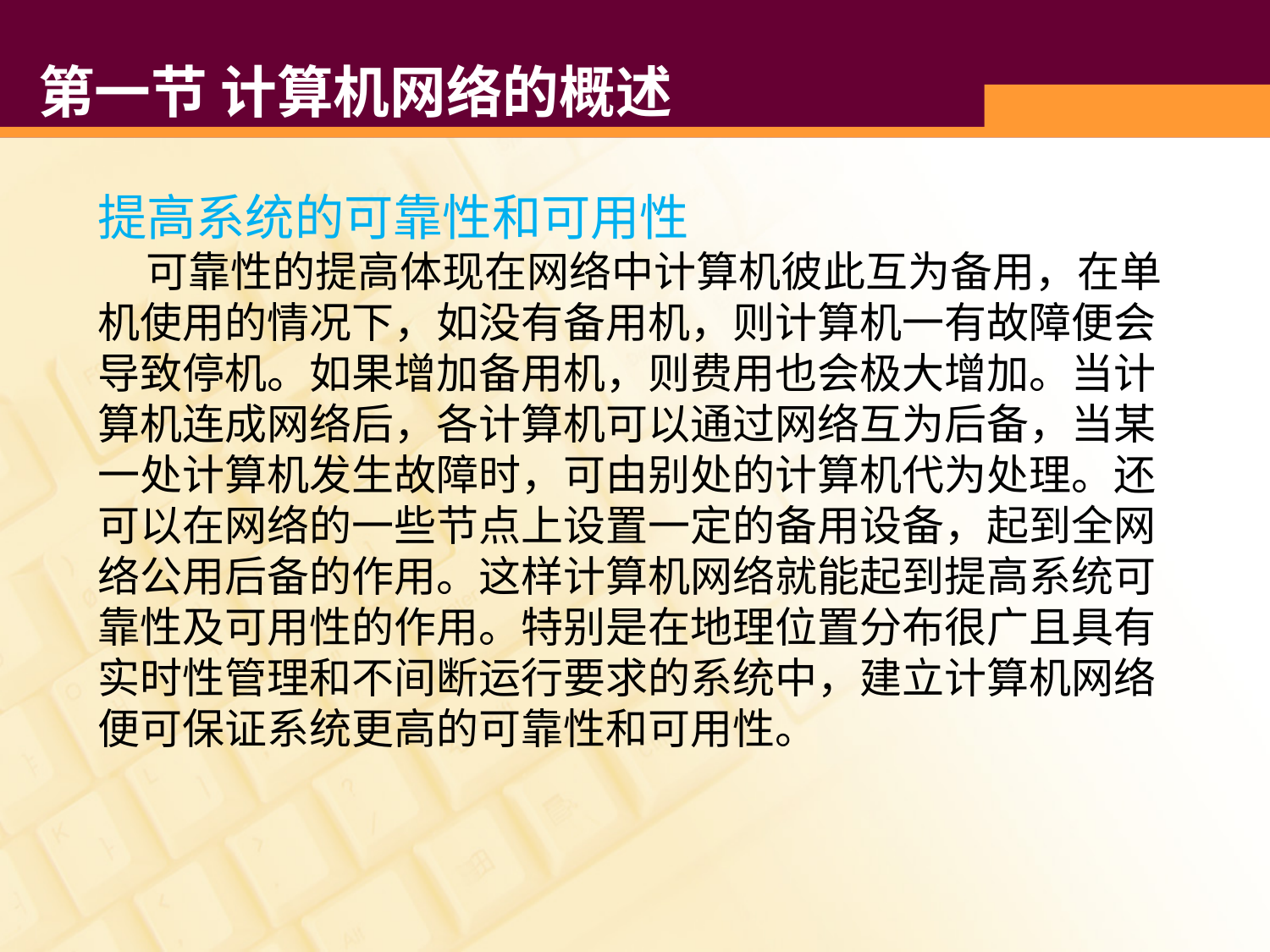

# 第一节 计算机网络的概述
提高系统的可靠性和可用性
    可靠性的提高体现在网络中计算机彼此互为备用，在单机使用的情况下，如没有备用机，则计算机一有故障便会导致停机。如果增加备用机，则费用也会极大增加。当计算机连成网络后，各计算机可以通过网络互为后备，当某一处计算机发生故障时，可由别处的计算机代为处理。还可以在网络的一些节点上设置一定的备用设备，起到全网络公用后备的作用。这样计算机网络就能起到提高系统可靠性及可用性的作用。特别是在地理位置分布很广且具有实时性管理和不间断运行要求的系统中，建立计算机网络便可保证系统更高的可靠性和可用性。